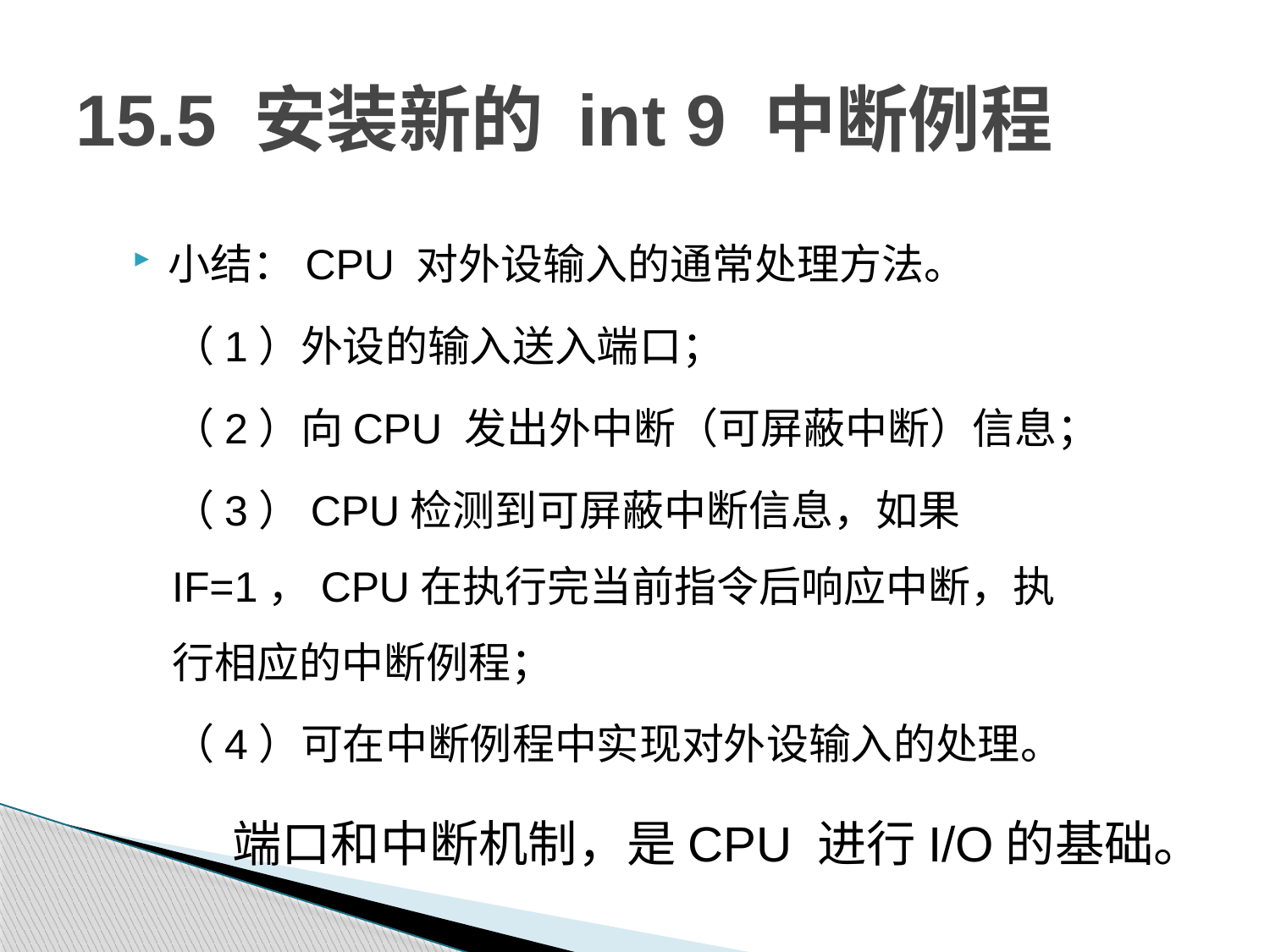

# 15.5 安装新的 int 9 中断例程
小结：CPU 对外设输入的通常处理方法。
（1）外设的输入送入端口；
（2）向CPU 发出外中断（可屏蔽中断）信息；
（3）CPU检测到可屏蔽中断信息，如果IF=1，CPU在执行完当前指令后响应中断，执行相应的中断例程；
（4）可在中断例程中实现对外设输入的处理。
端口和中断机制，是CPU 进行I/O的基础。